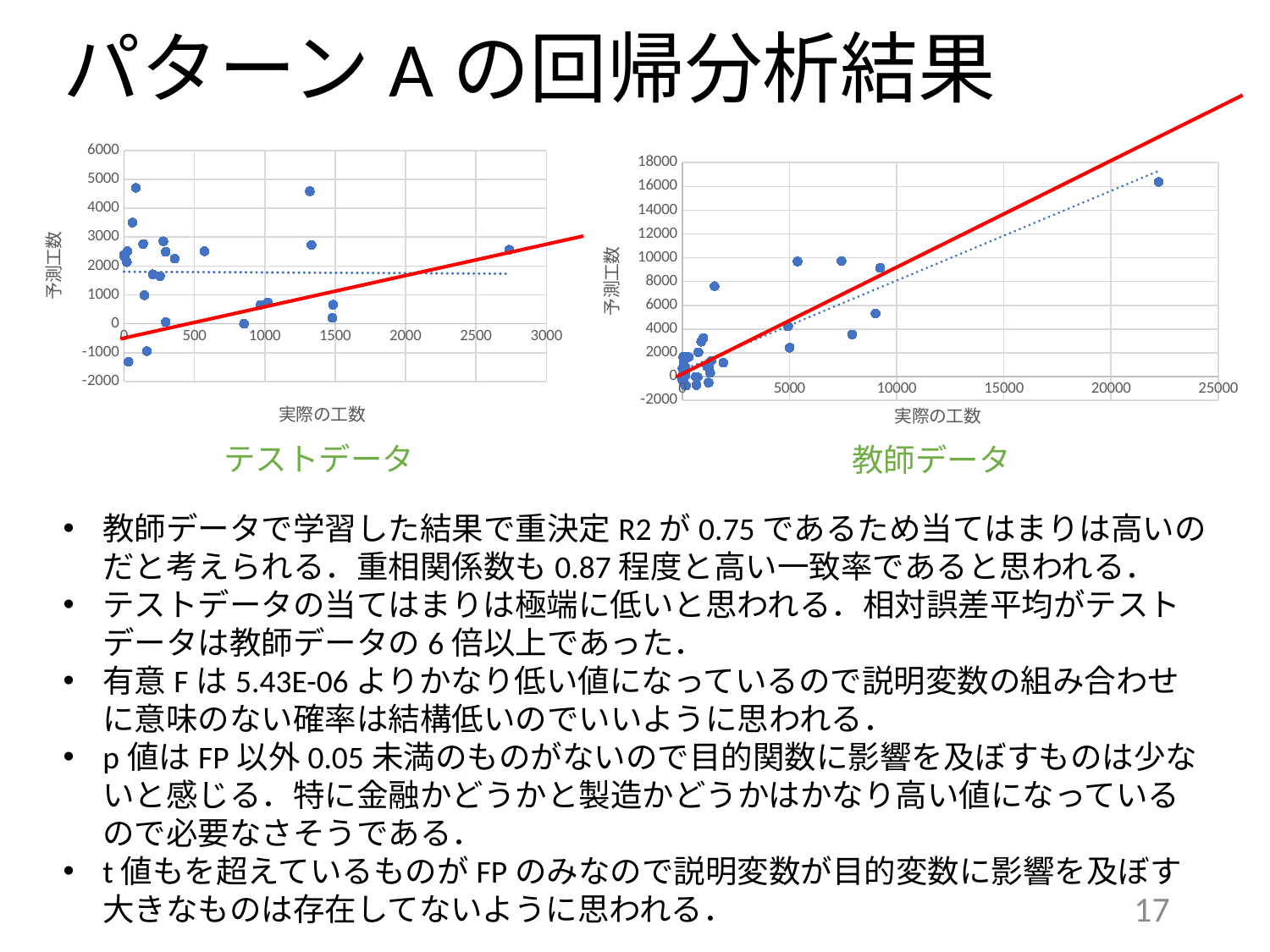

# パターンAの回帰分析結果

### Chart

| Category | estimate-month |
|---|---|

### Chart

| Category | expect-dev |
|---|---|
テストデータ
教師データ
教師データで学習した結果で重決定R2が0.75であるため当てはまりは高いのだと考えられる．重相関係数も0.87程度と高い一致率であると思われる．
テストデータの当てはまりは極端に低いと思われる．相対誤差平均がテストデータは教師データの6倍以上であった．
有意Fは5.43E-06よりかなり低い値になっているので説明変数の組み合わせに意味のない確率は結構低いのでいいように思われる．
p値はFP以外0.05未満のものがないので目的関数に影響を及ぼすものは少ないと感じる．特に金融かどうかと製造かどうかはかなり高い値になっているので必要なさそうである．
t値もを超えているものがFPのみなので説明変数が目的変数に影響を及ぼす大きなものは存在してないように思われる．
17